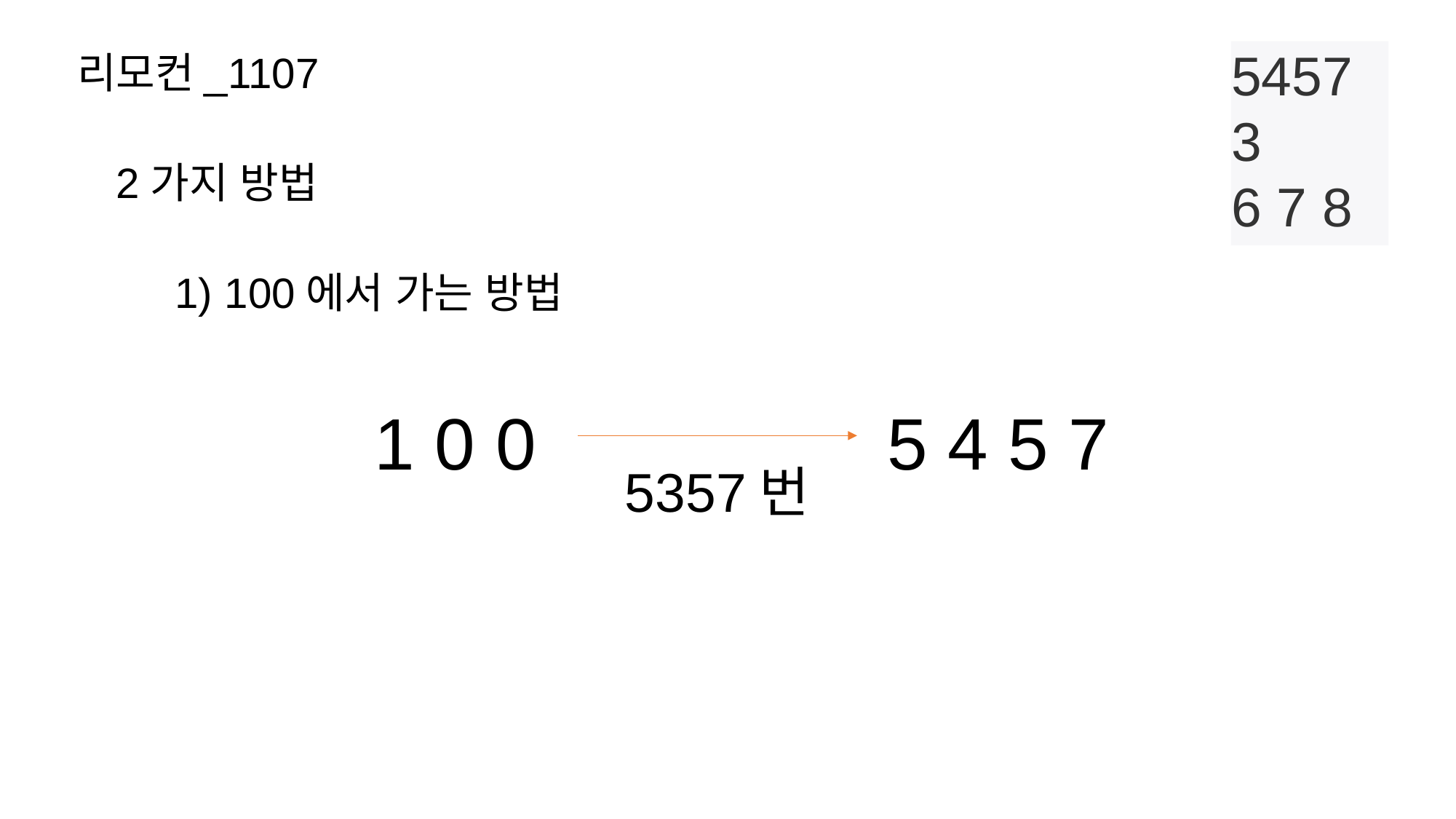

리모컨_1107
5457
3
6 7 8
2가지 방법
1) 100에서 가는 방법
1 0 0
5 4 5 7
5357번